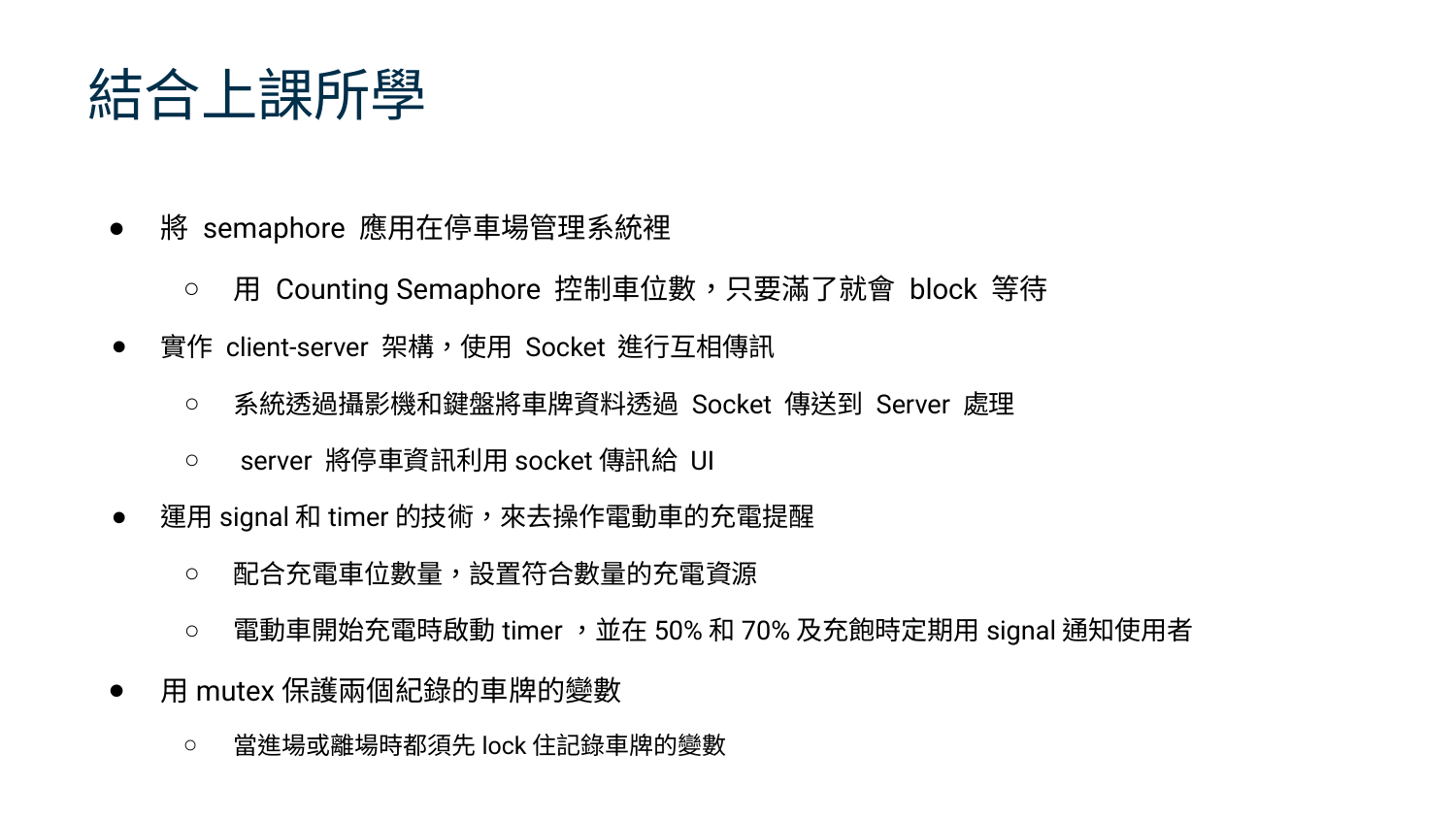

# 結合上課所學
將 semaphore 應用在停車場管理系統裡
用 Counting Semaphore 控制車位數，只要滿了就會 block 等待
實作 client-server 架構，使用 Socket 進行互相傳訊
系統透過攝影機和鍵盤將車牌資料透過 Socket 傳送到 Server 處理
 server 將停車資訊利用socket傳訊給 UI
運用signal和timer的技術，來去操作電動車的充電提醒
配合充電車位數量，設置符合數量的充電資源
電動車開始充電時啟動timer，並在50%和70%及充飽時定期用signal通知使用者
用mutex保護兩個紀錄的車牌的變數
當進場或離場時都須先lock住記錄車牌的變數